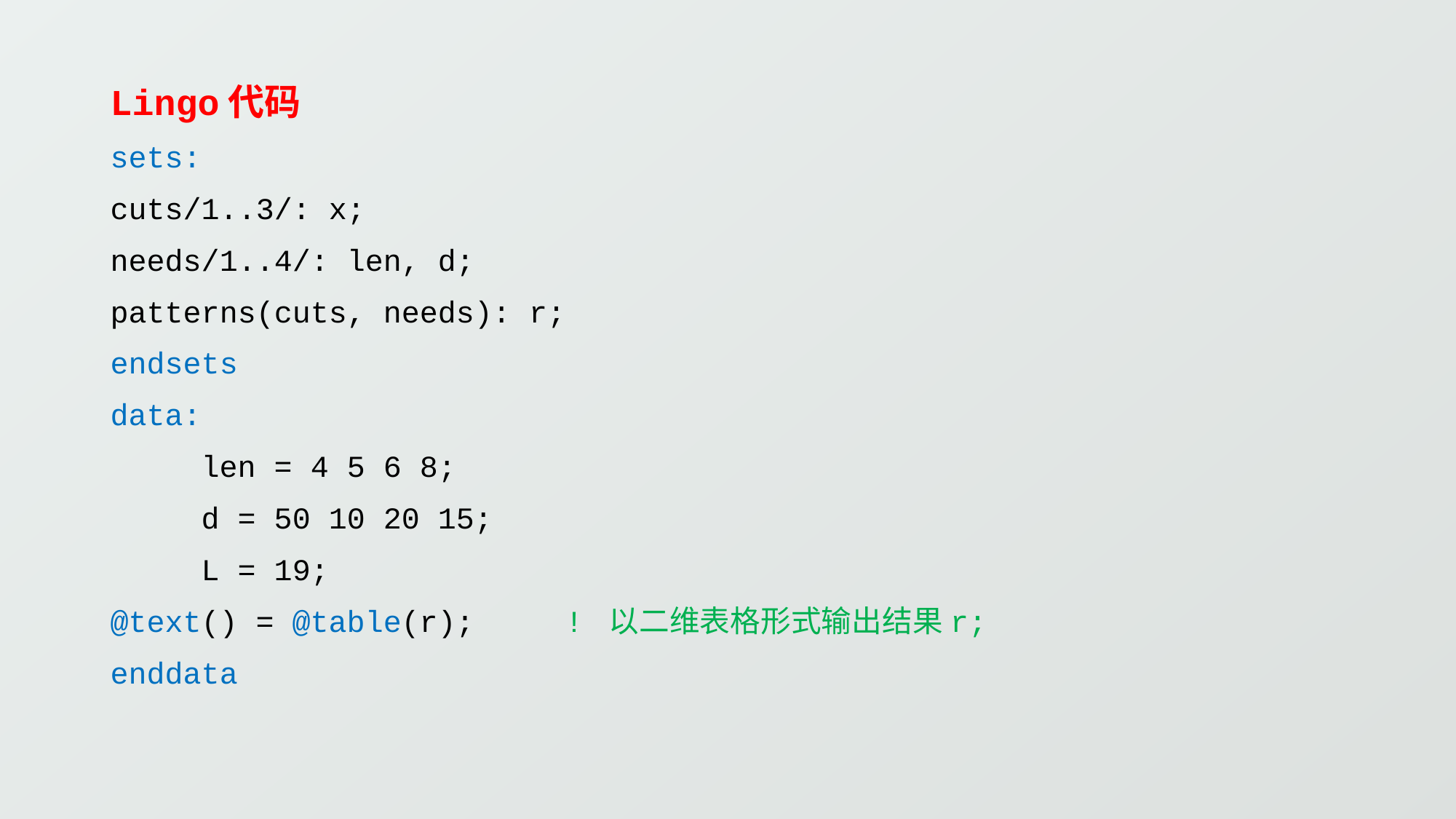

Lingo代码
sets:
cuts/1..3/: x;
needs/1..4/: len, d;
patterns(cuts, needs): r;
endsets
data:
     len = 4 5 6 8;
     d = 50 10 20 15;
     L = 19;
@text() = @table(r);     ! 以二维表格形式输出结果r;
enddata